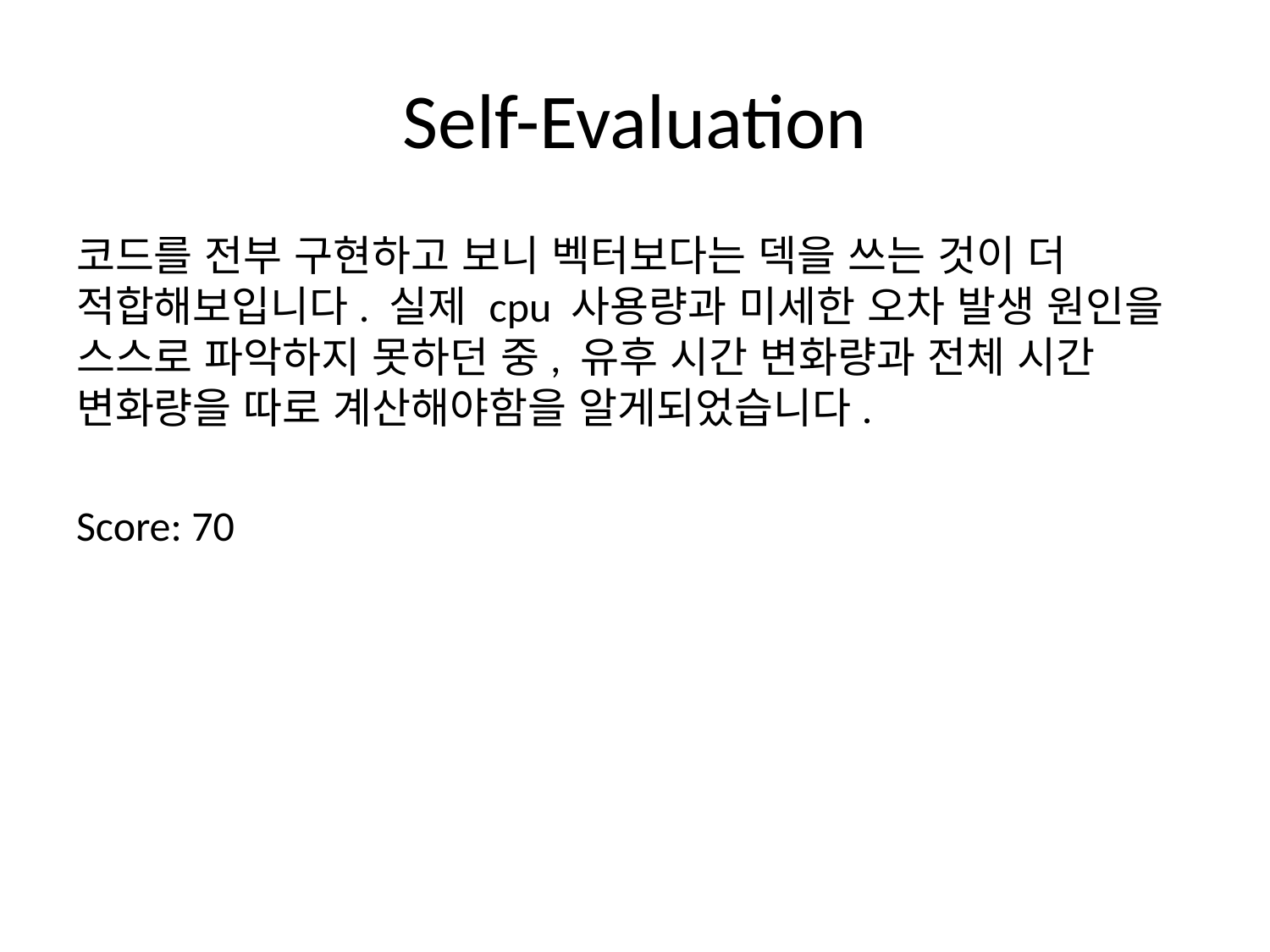

# Self-Evaluation
코드를 전부 구현하고 보니 벡터보다는 덱을 쓰는 것이 더 적합해보입니다. 실제 cpu 사용량과 미세한 오차 발생 원인을 스스로 파악하지 못하던 중, 유후 시간 변화량과 전체 시간 변화량을 따로 계산해야함을 알게되었습니다.

Score: 70